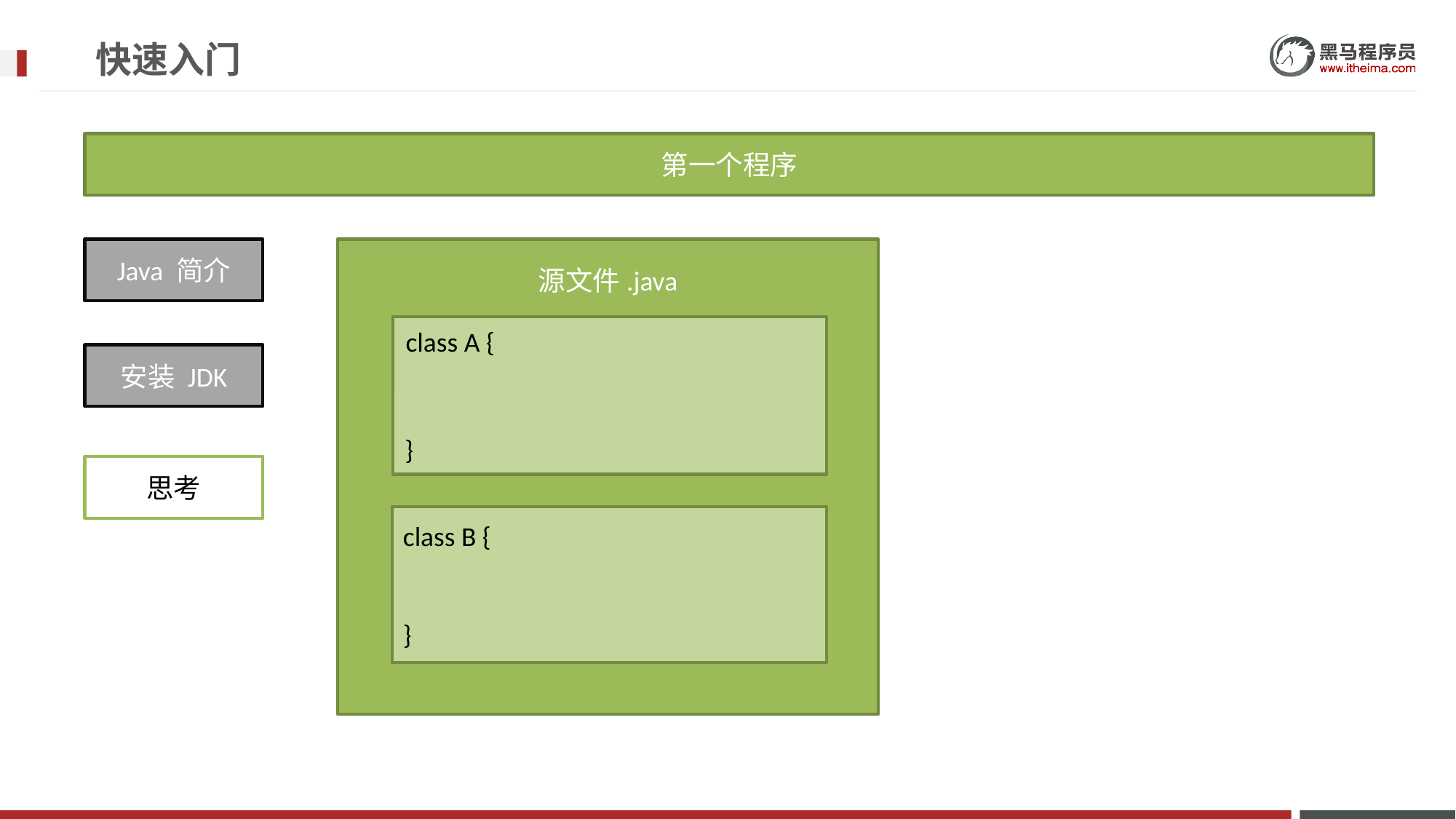

# 快速入门
第一个程序

源文件.java

Java 简介

class A {

安装 JDK

}
思考
class B {

}